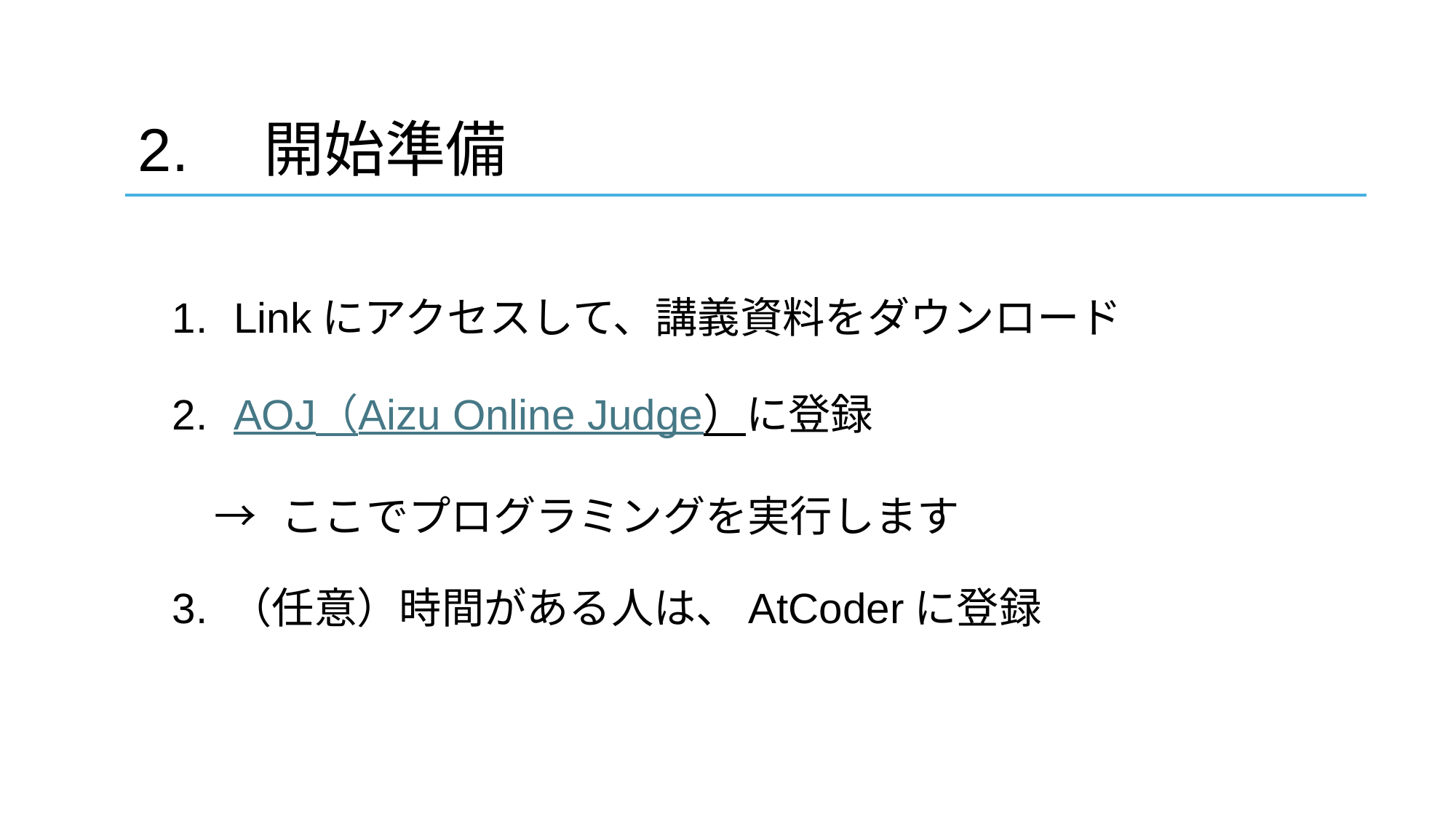

# 2.　開始準備
Linkにアクセスして、講義資料をダウンロード
AOJ（Aizu Online Judge）に登録
　→	ここでプログラミングを実行します
3. （任意）時間がある人は、AtCoderに登録